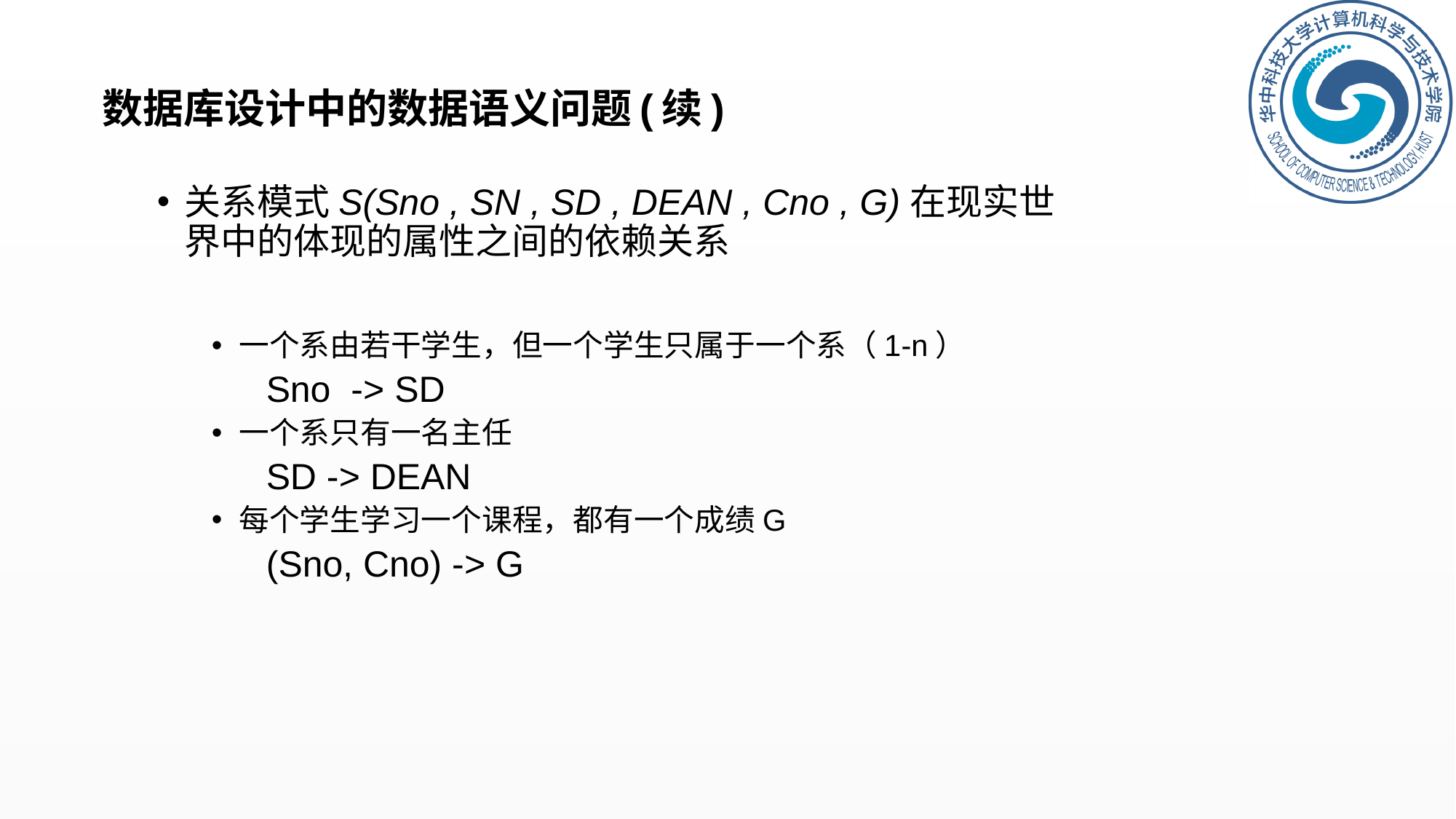

# 数据库设计中的数据语义问题(续)
关系模式S(Sno , SN , SD , DEAN , Cno , G)在现实世界中的体现的属性之间的依赖关系

一个系由若干学生，但一个学生只属于一个系（1-n）
Sno  -> SD
一个系只有一名主任
SD -> DEAN
每个学生学习一个课程，都有一个成绩G
(Sno, Cno) -> G